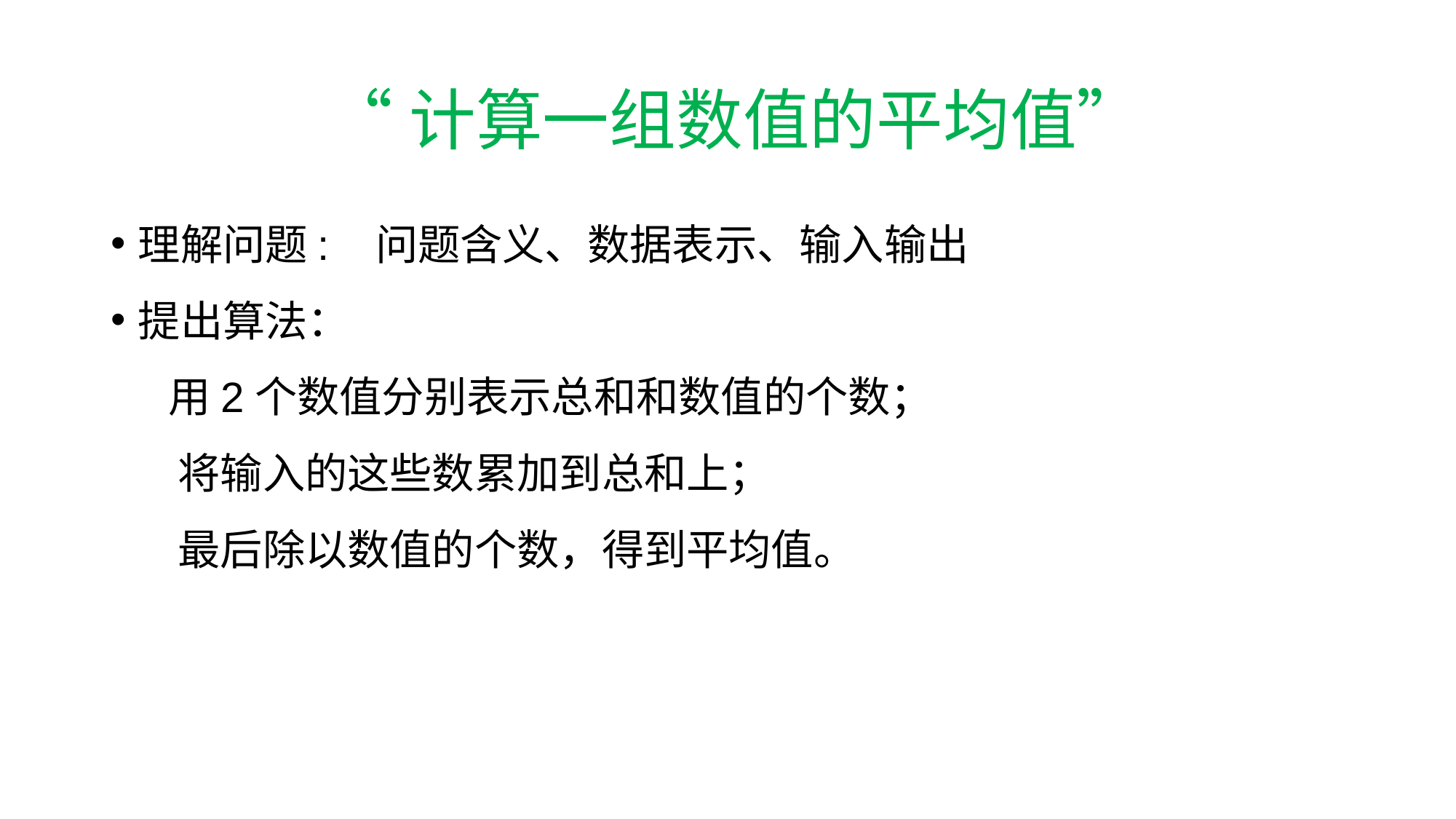

# “计算一组数值的平均值”
理解问题:   问题含义、数据表示、输入输出
提出算法：
     用2个数值分别表示总和和数值的个数；
      将输入的这些数累加到总和上；
      最后除以数值的个数，得到平均值。